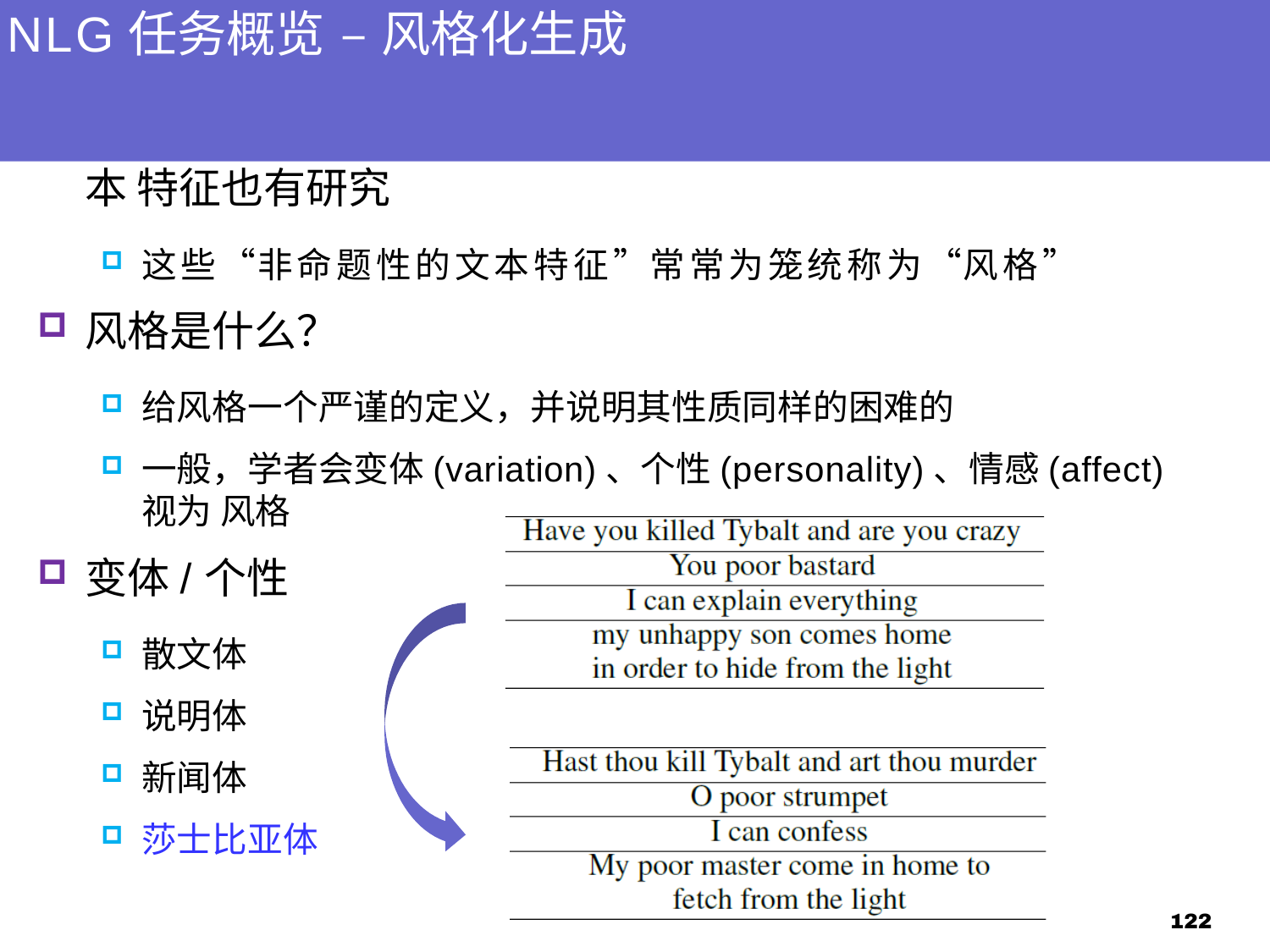

# NLG任务概览 – 风格化生成
NLG不只关心那些事实性信息的表达，对于非命题性的文本 特征也有研究
这些“非命题性的文本特征”常常为笼统称为“风格”
风格是什么？
给风格一个严谨的定义，并说明其性质同样的困难的
一般，学者会变体(variation)、个性(personality)、情感(affect)视为 风格
变体/个性
散文体
说明体
新闻体
莎士比亚体

122